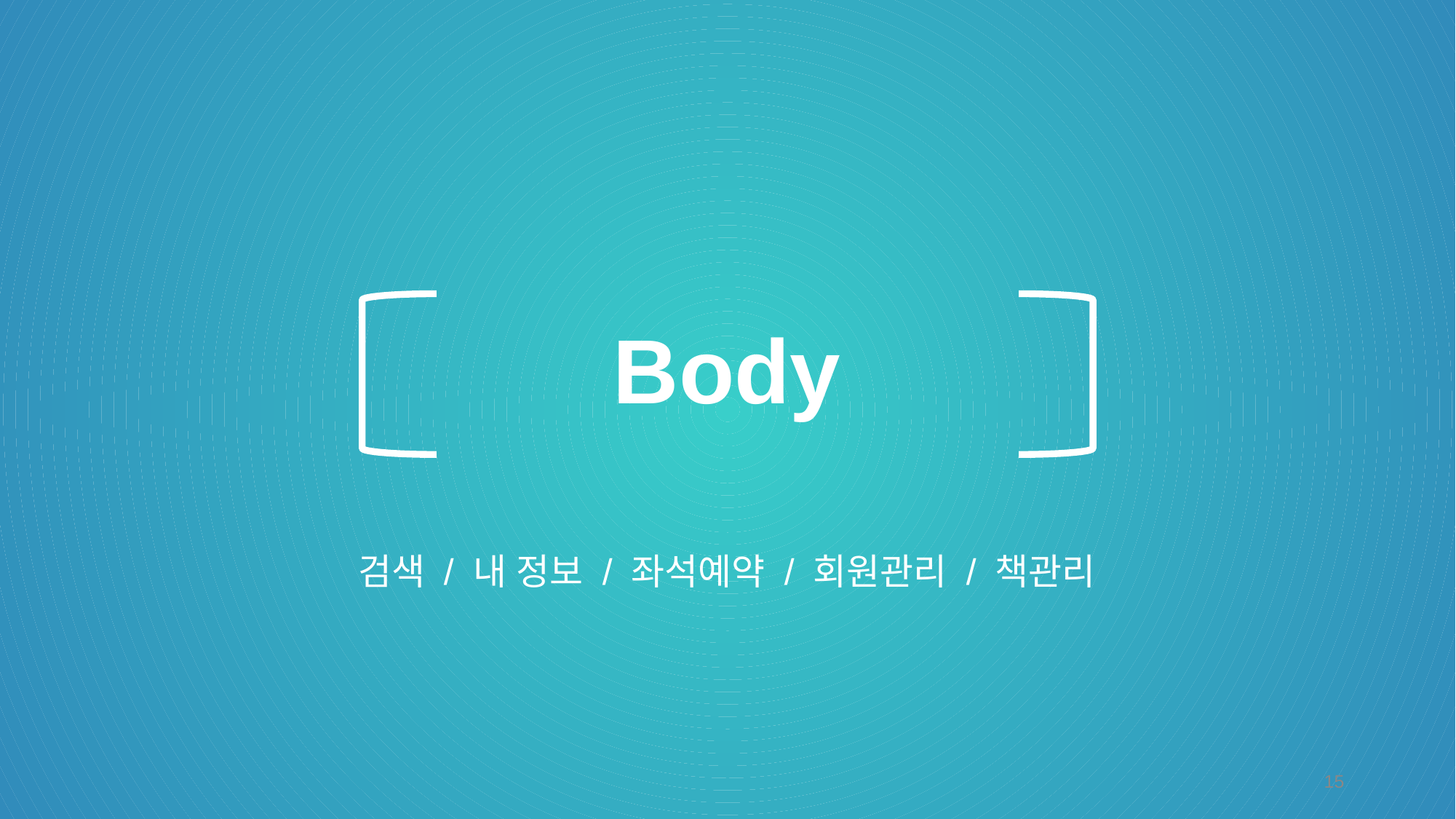

# Body

검색 / 내 정보 / 좌석예약 / 회원관리 / 책관리
15